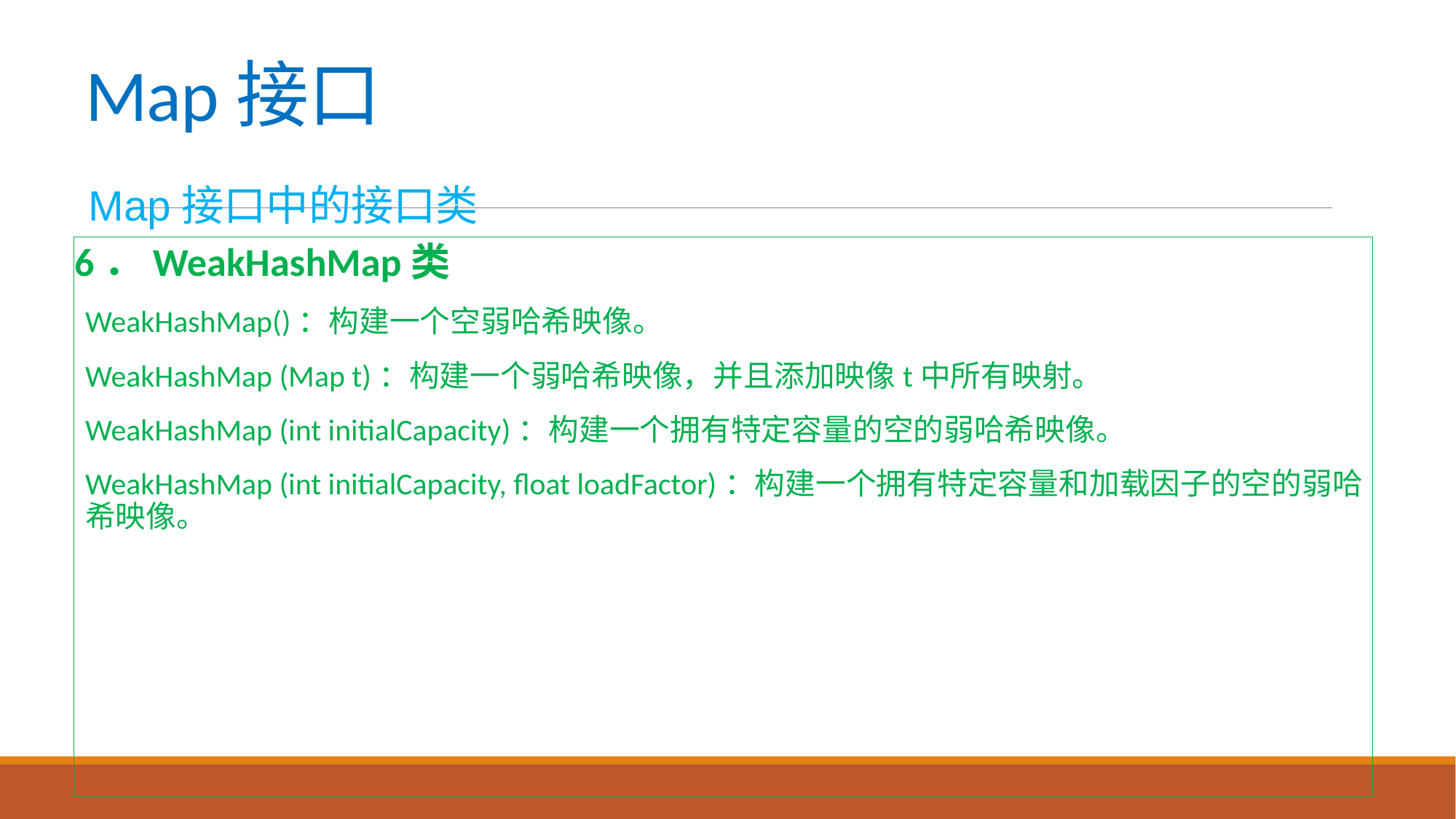

# Map接口
Map接口中的接口类
6．WeakHashMap类
WeakHashMap()：构建一个空弱哈希映像。
WeakHashMap (Map t)：构建一个弱哈希映像，并且添加映像t中所有映射。
WeakHashMap (int initialCapacity)：构建一个拥有特定容量的空的弱哈希映像。
WeakHashMap (int initialCapacity, float loadFactor)：构建一个拥有特定容量和加载因子的空的弱哈希映像。